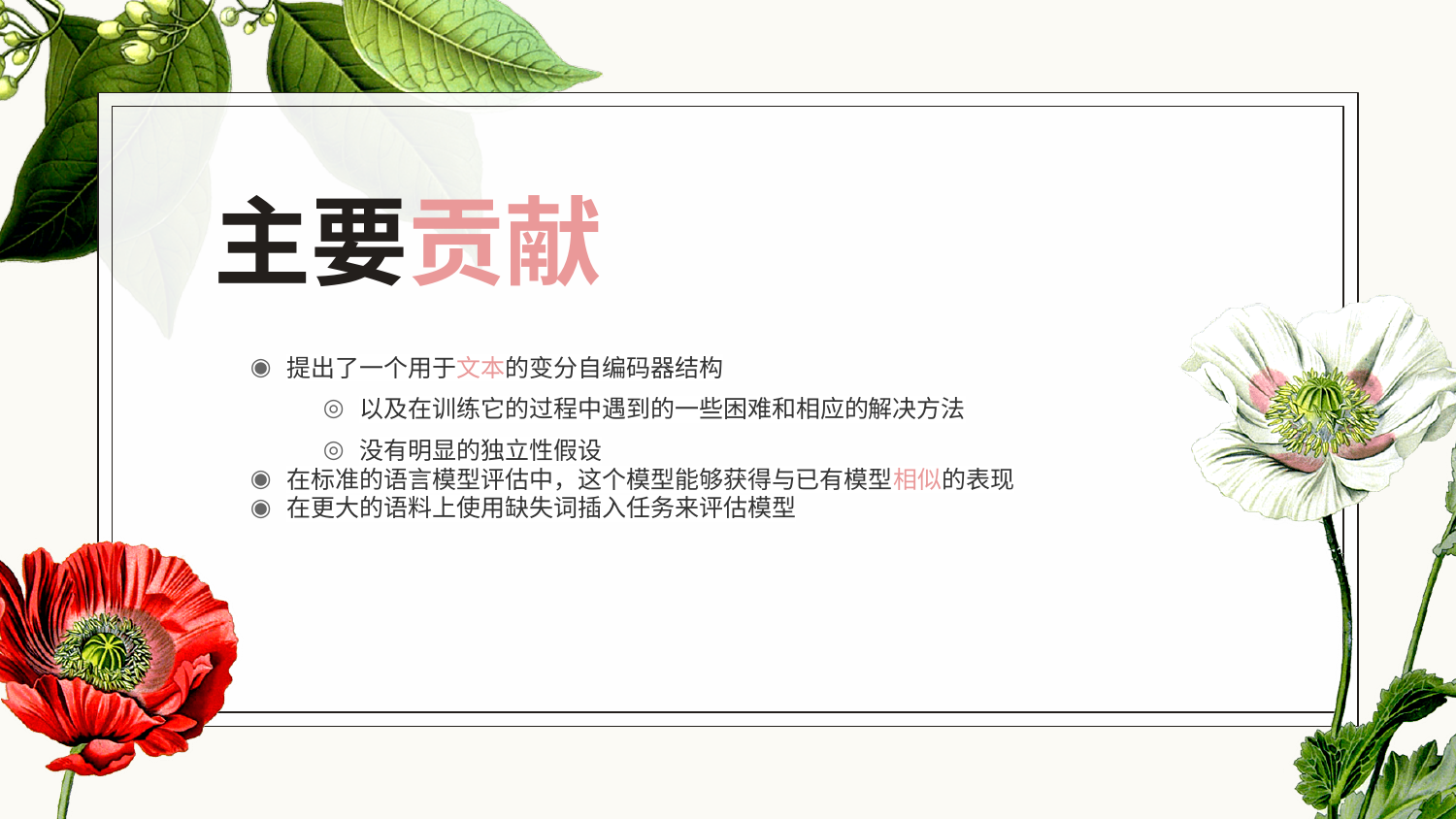

# 主要贡献
提出了一个用于文本的变分自编码器结构
以及在训练它的过程中遇到的一些困难和相应的解决方法
没有明显的独立性假设
在标准的语言模型评估中，这个模型能够获得与已有模型相似的表现
在更大的语料上使用缺失词插入任务来评估模型